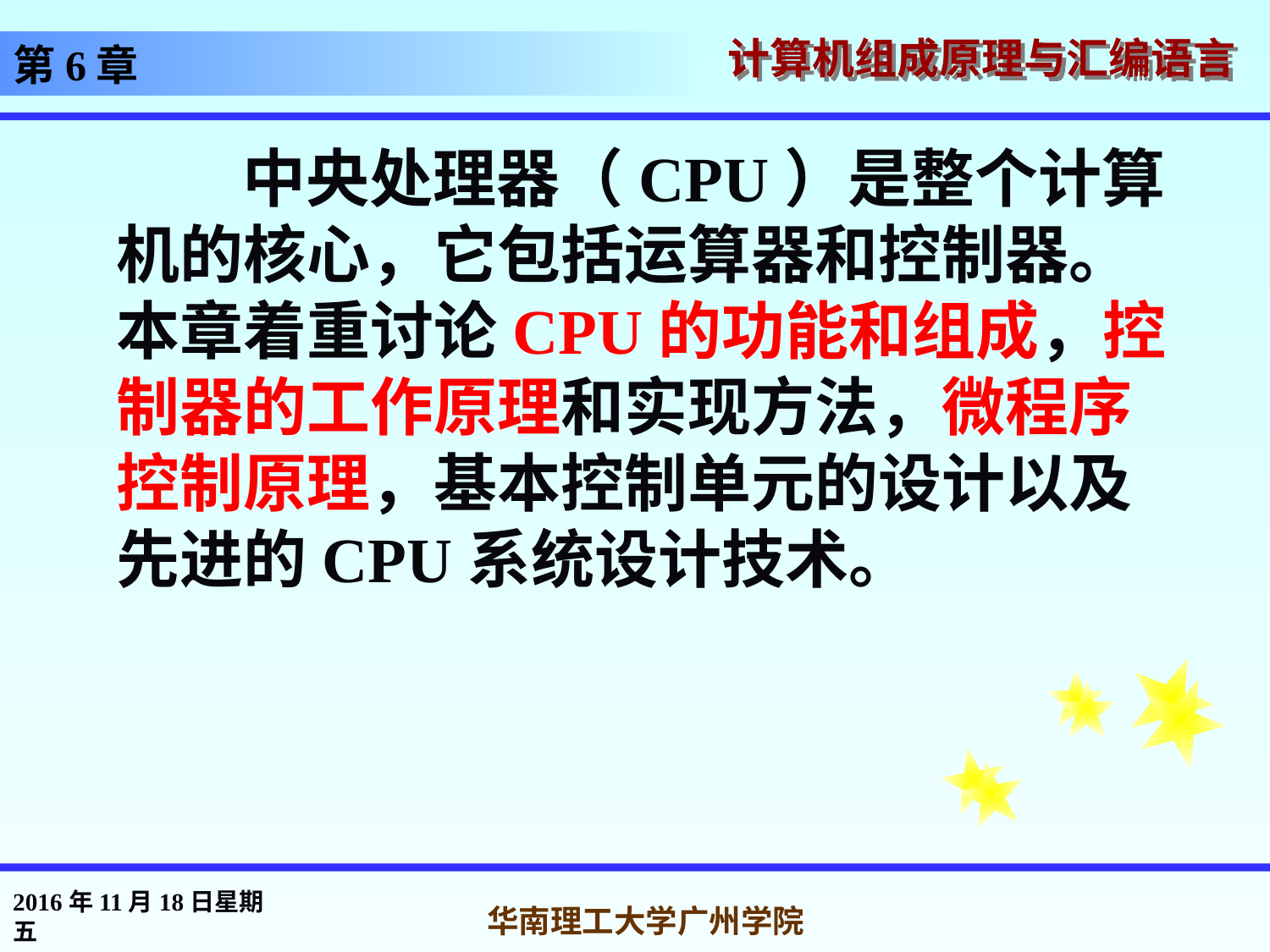

# 第6章
           中央处理器（CPU）是整个计算机的核心，它包括运算器和控制器。本章着重讨论CPU的功能和组成，控制器的工作原理和实现方法，微程序控制原理，基本控制单元的设计以及先进的CPU系统设计技术。
2016年11月18日星期五
华南理工大学广州学院